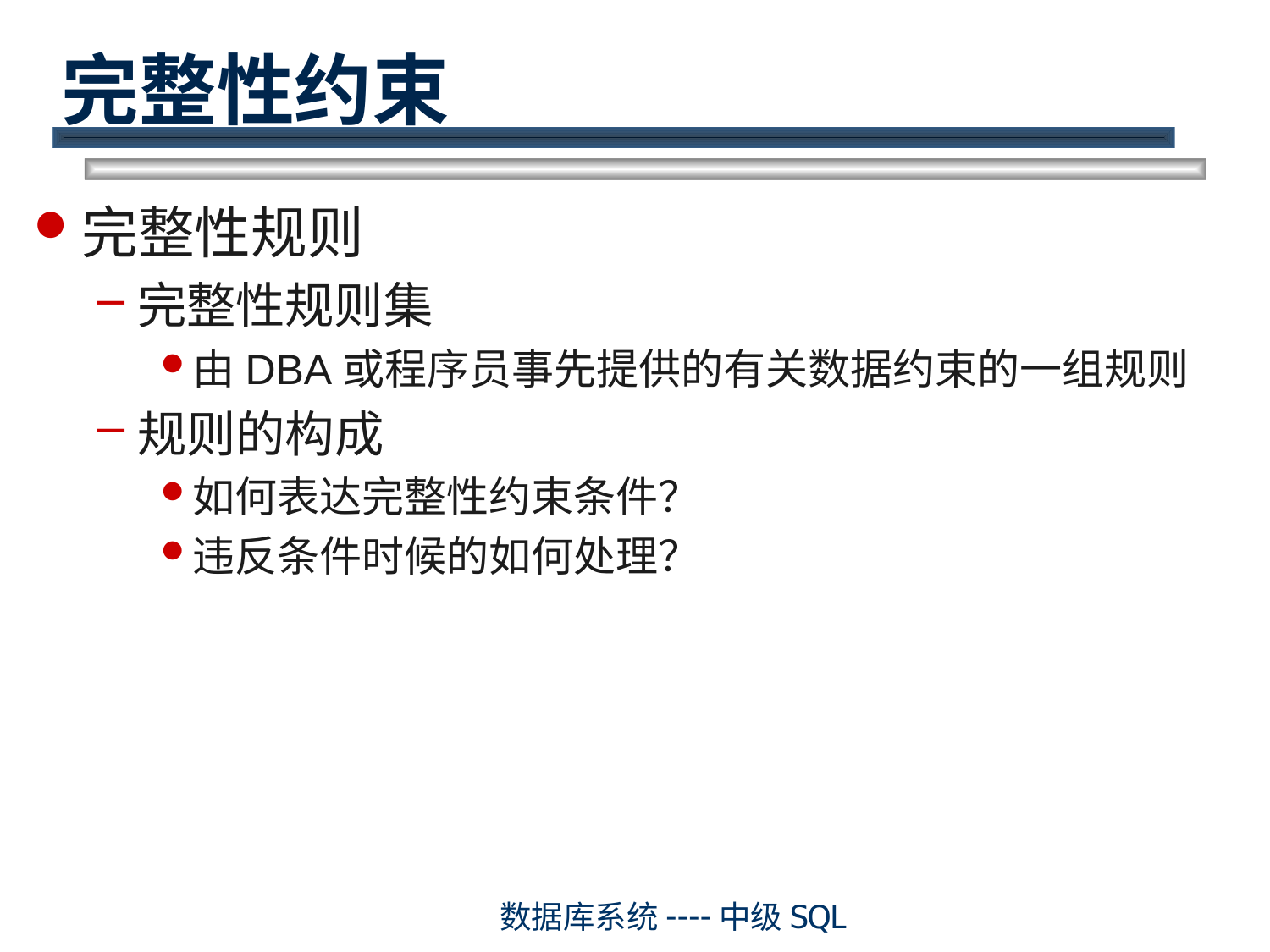

# 完整性约束
完整性规则
完整性规则集
由DBA或程序员事先提供的有关数据约束的一组规则
规则的构成
如何表达完整性约束条件？
违反条件时候的如何处理？
数据库系统----中级SQL